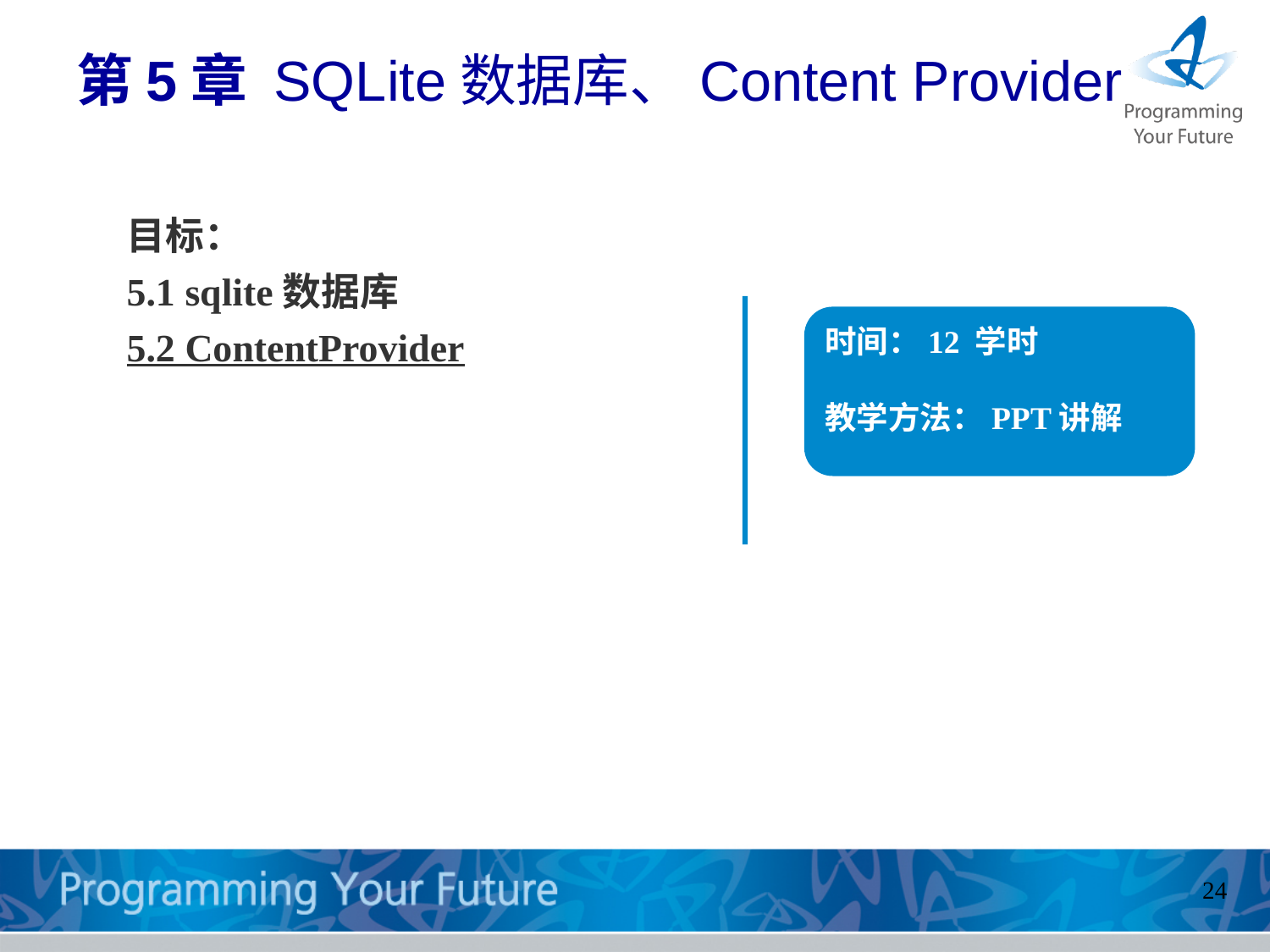

# 第5章 SQLite数据库、Content Provider
目标：
5.1 sqlite数据库
5.2 ContentProvider

时间：12 学时

教学方法：PPT讲解